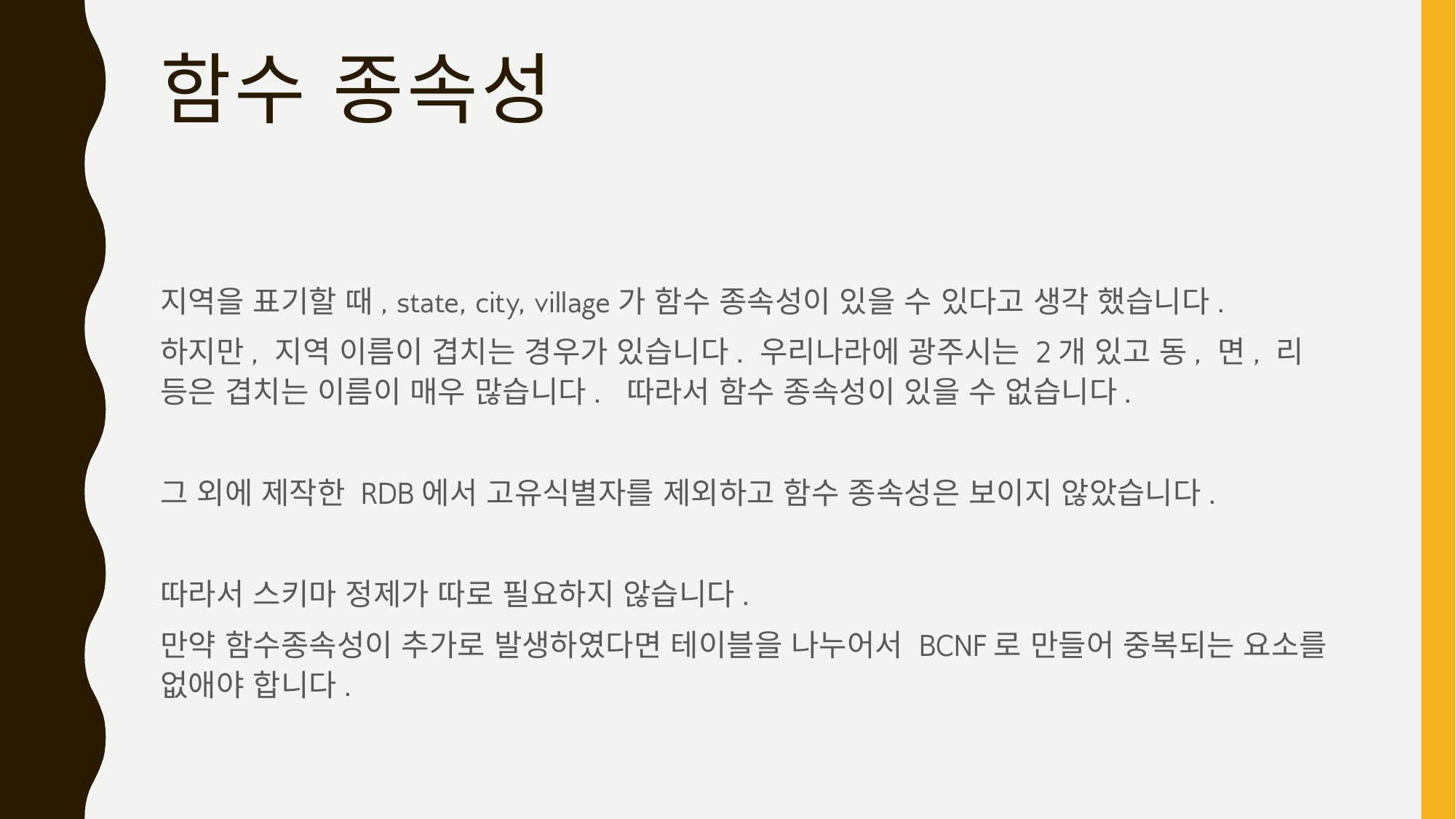

# 함수 종속성
지역을 표기할 때, state, city, village가 함수 종속성이 있을 수 있다고 생각 했습니다.
하지만, 지역 이름이 겹치는 경우가 있습니다. 우리나라에 광주시는 2개 있고 동, 면, 리 등은 겹치는 이름이 매우 많습니다.  따라서 함수 종속성이 있을 수 없습니다.

그 외에 제작한 RDB에서 고유식별자를 제외하고 함수 종속성은 보이지 않았습니다.

따라서 스키마 정제가 따로 필요하지 않습니다.
만약 함수종속성이 추가로 발생하였다면 테이블을 나누어서 BCNF로 만들어 중복되는 요소를 없애야 합니다.